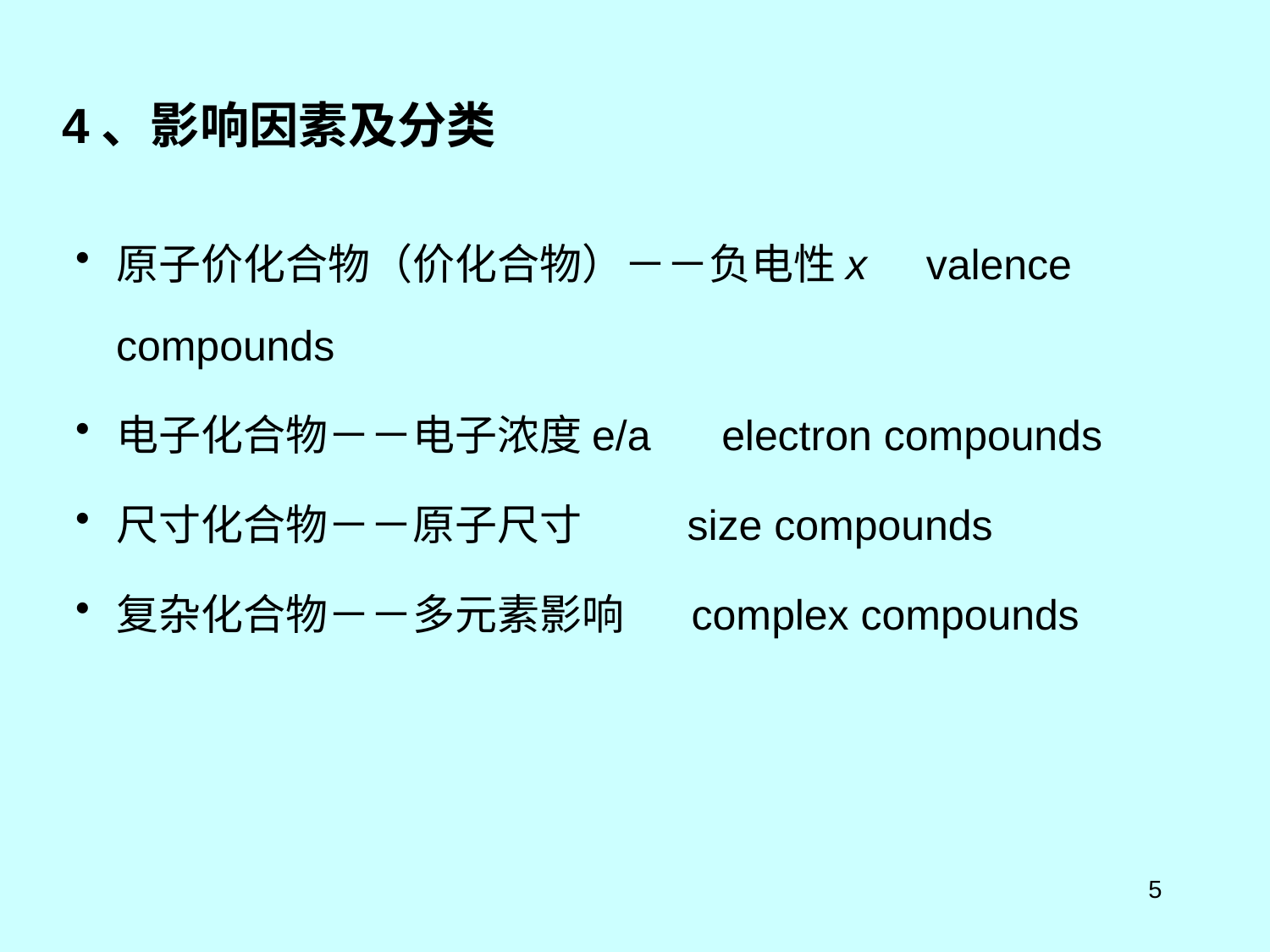

4、影响因素及分类
原子价化合物（价化合物）－－负电性x     valence compounds
电子化合物－－电子浓度e/a      electron compounds
尺寸化合物－－原子尺寸          size compounds
复杂化合物－－多元素影响      complex compounds
5